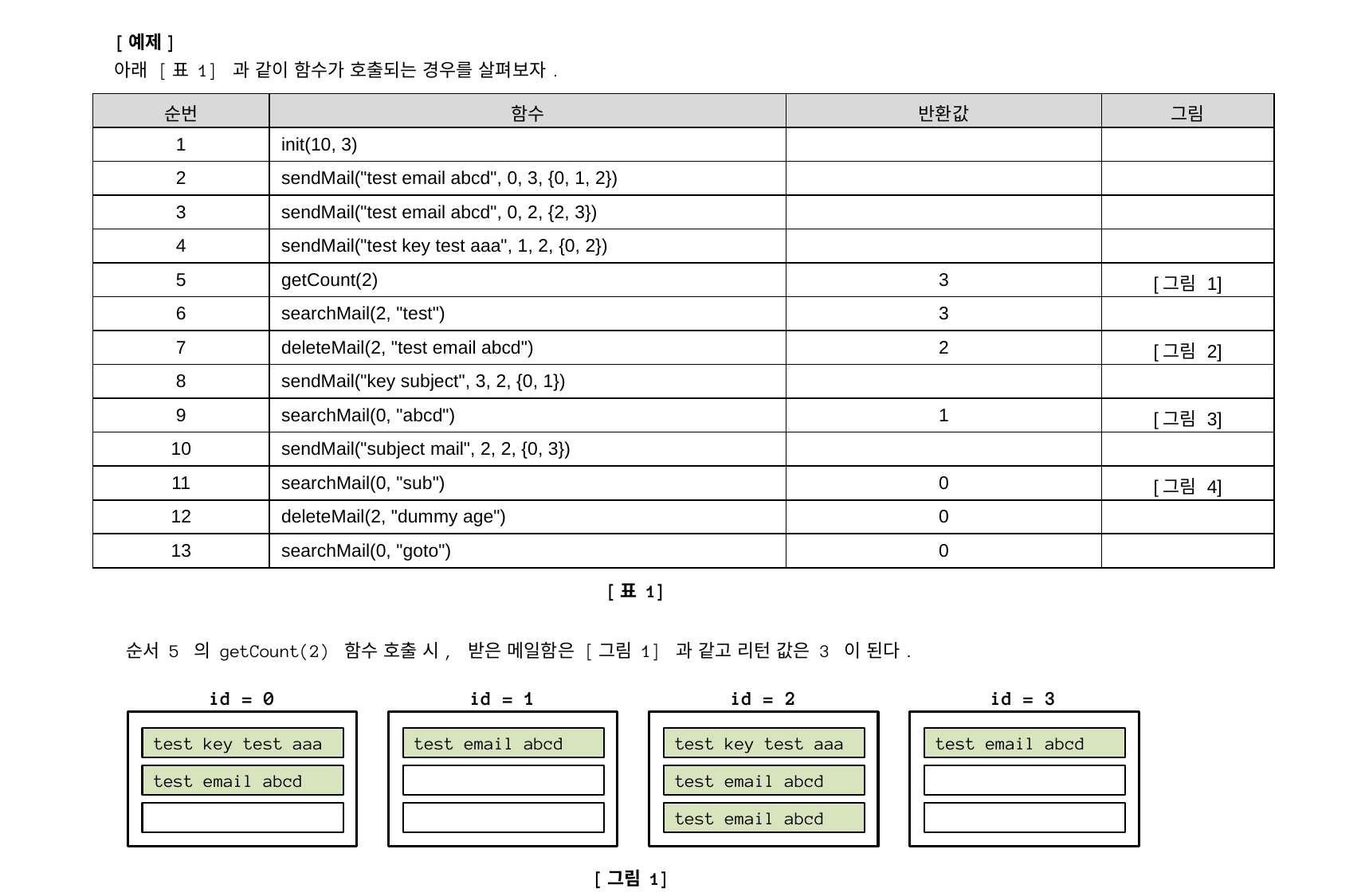

[예제]
아래 [표 1] 과 같이 함수가 호출되는 경우를 살펴보자.
| 순번 | 함수 | 반환값 | 그림 |
| --- | --- | --- | --- |
| 1 | init(10, 3) |  |  |
| 2 | sendMail("test email abcd", 0, 3, {0, 1, 2}) |  |  |
| 3 | sendMail("test email abcd", 0, 2, {2, 3}) |  |  |
| 4 | sendMail("test key test aaa", 1, 2, {0, 2}) |  |  |
| 5 | getCount(2) | 3 | [그림 1] |
| 6 | searchMail(2, "test") | 3 |  |
| 7 | deleteMail(2, "test email abcd") | 2 | [그림 2] |
| 8 | sendMail("key subject", 3, 2, {0, 1}) |  |  |
| 9 | searchMail(0, "abcd") | 1 | [그림 3] |
| 10 | sendMail("subject mail", 2, 2, {0, 3}) |  |  |
| 11 | searchMail(0, "sub") | 0 | [그림 4] |
| 12 | deleteMail(2, "dummy age") | 0 |  |
| 13 | searchMail(0, "goto") | 0 |  |
[표 1]
순서 5 의 getCount(2) 함수 호출 시, 받은 메일함은 [그림 1] 과 같고 리턴 값은 3 이 된다.
id = 0
id = 1
id = 2
id = 3

test key test aaa
test email abcd

test email abcd

test key test aaa
test email abcd
test email abcd

test email abcd

[그림 1]